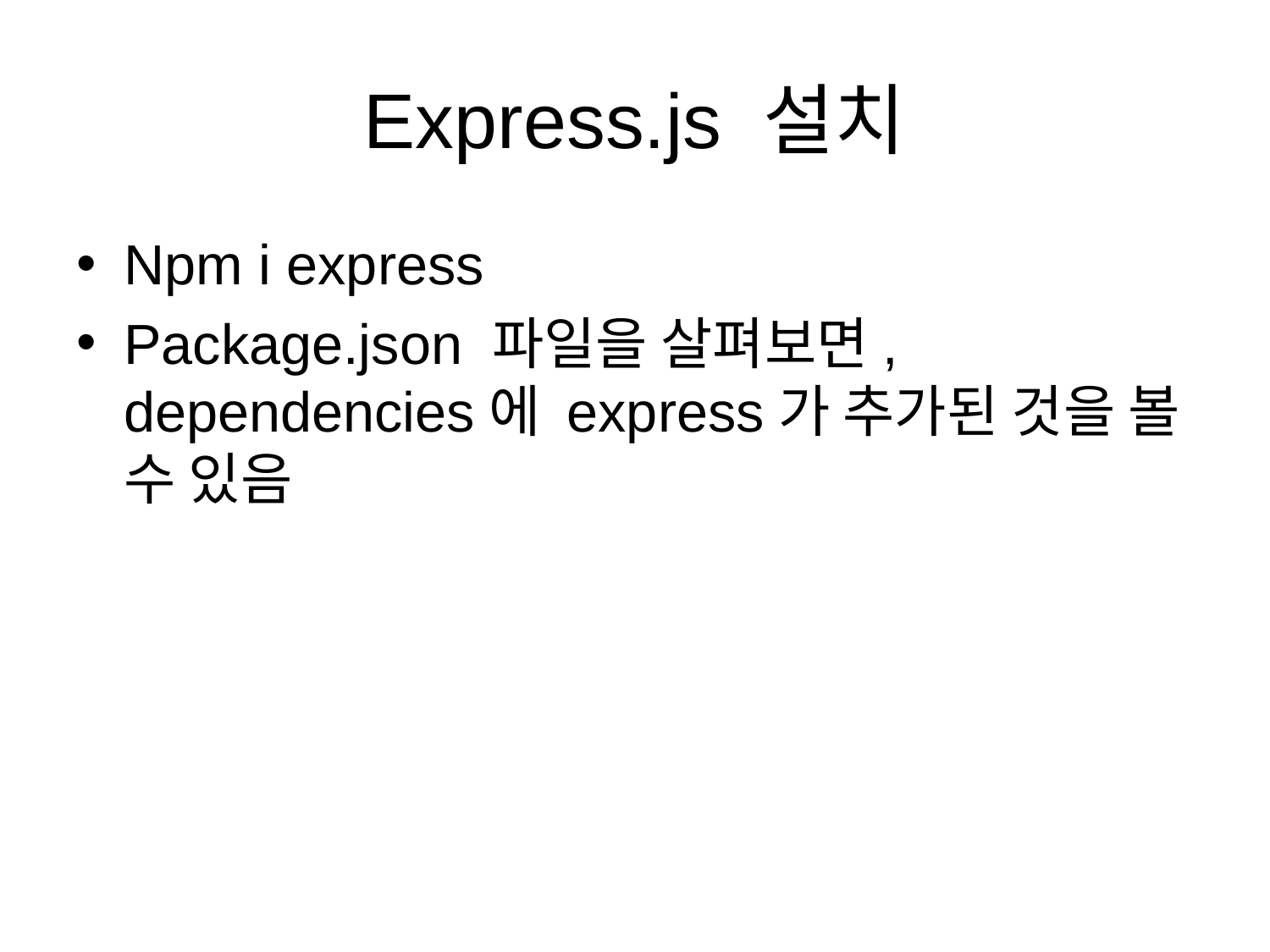

# Express.js 설치
Npm i express
Package.json 파일을 살펴보면, dependencies에 express가 추가된 것을 볼 수 있음